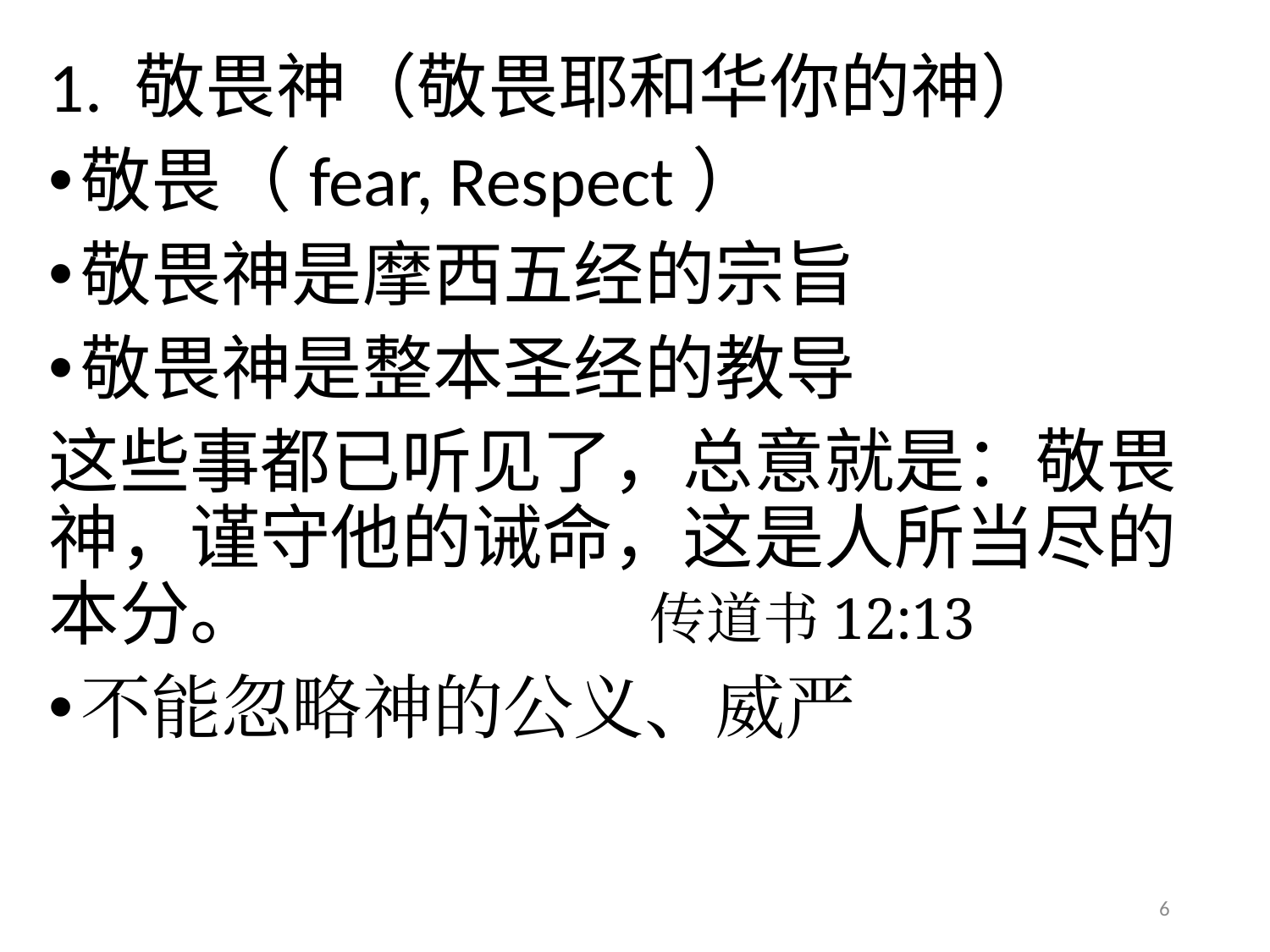

# 1. 敬畏神（敬畏耶和华你的神）
敬畏（fear, Respect）
敬畏神是摩西五经的宗旨
敬畏神是整本圣经的教导
这些事都已听见了，总意就是：敬畏神，谨守他的诫命，这是人所当尽的本分。		               传道书12:13
不能忽略神的公义、威严
6